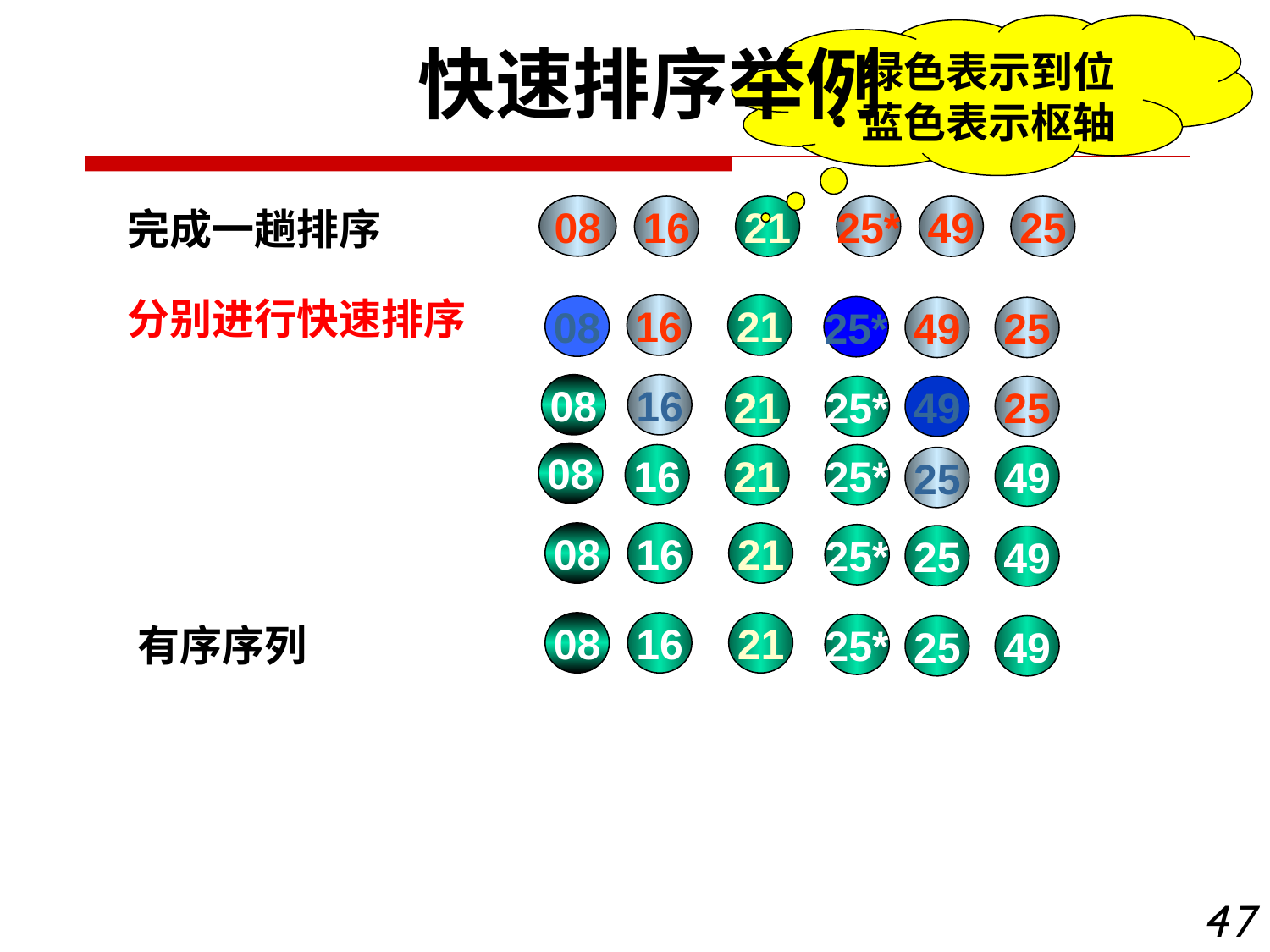

绿色表示到位
蓝色表示枢轴

快速排序举例
08
完成一趟排序
16
21
25*
49
25
分别进行快速排序
16
21
08
25*
49
25
08
16
21
25*
49
25
08
16
21
25*
49
25
08
16
21
25*
25
49
有序序列
08
16
21
25*
25
49
47